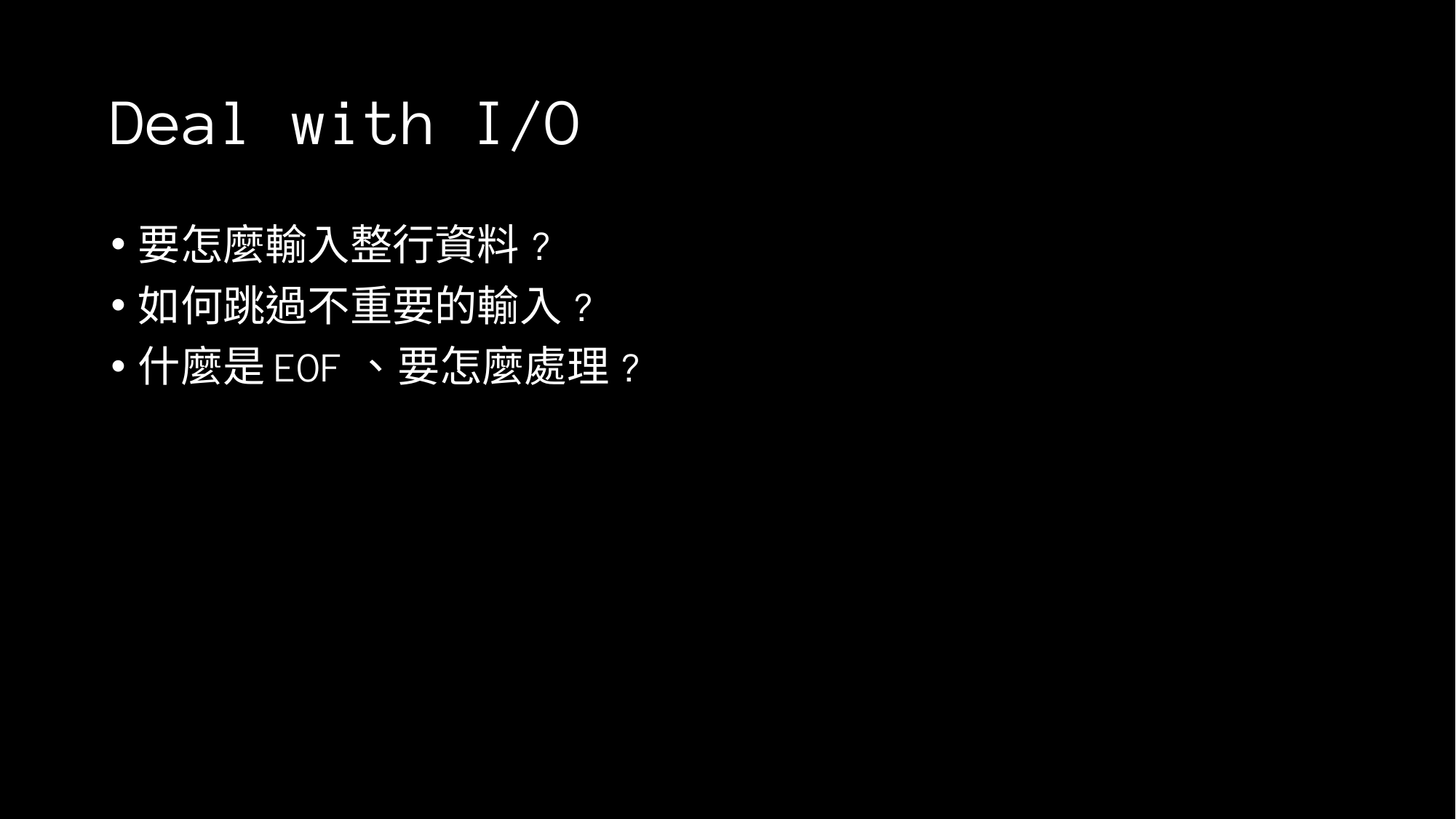

# Deal with I/O
要怎麼輸入整行資料?
如何跳過不重要的輸入?
什麼是EOF、要怎麼處理?